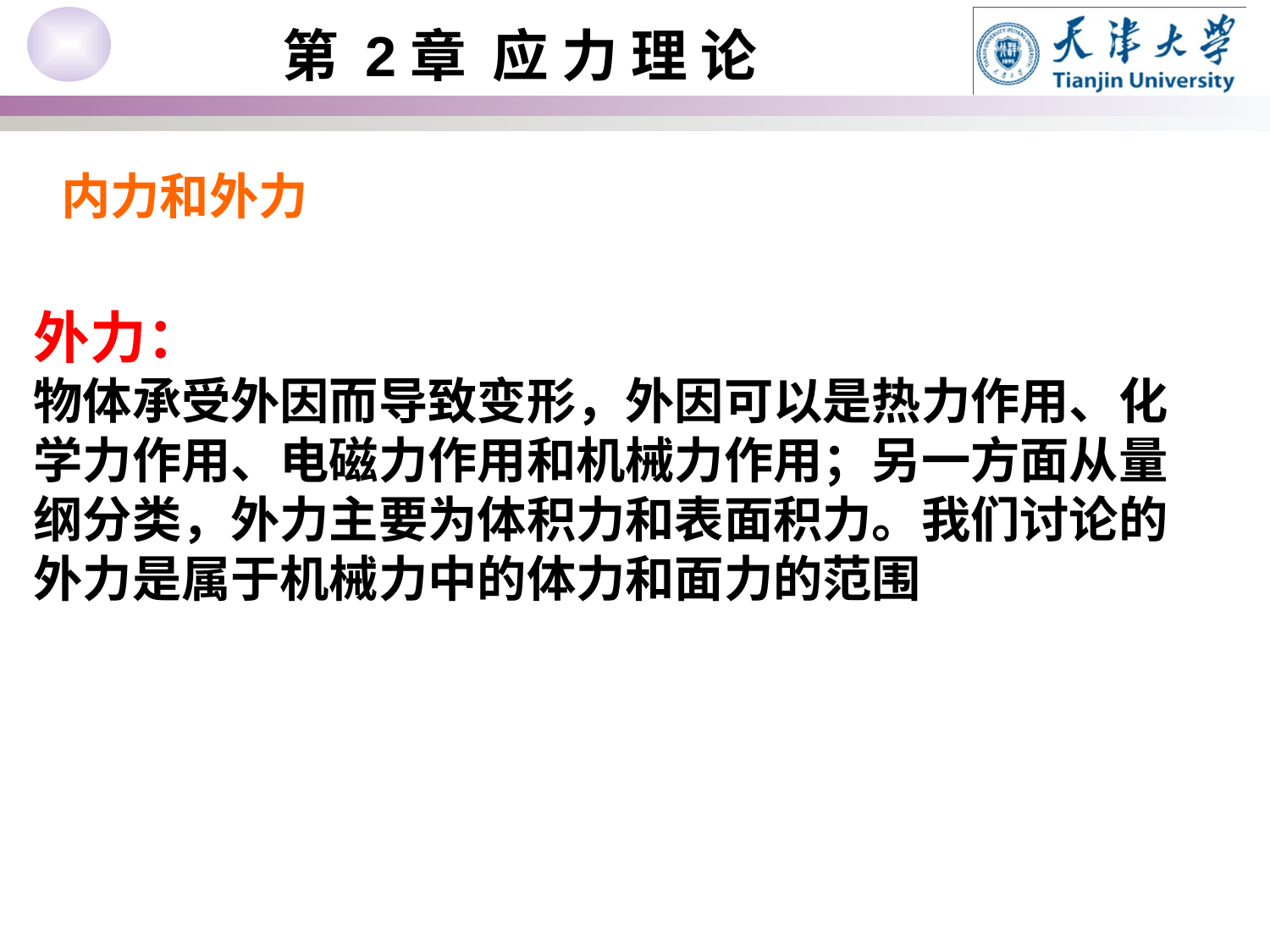

内力和外力
外力：
物体承受外因而导致变形，外因可以是热力作用、化学力作用、电磁力作用和机械力作用；另一方面从量纲分类，外力主要为体积力和表面积力。我们讨论的外力是属于机械力中的体力和面力的范围